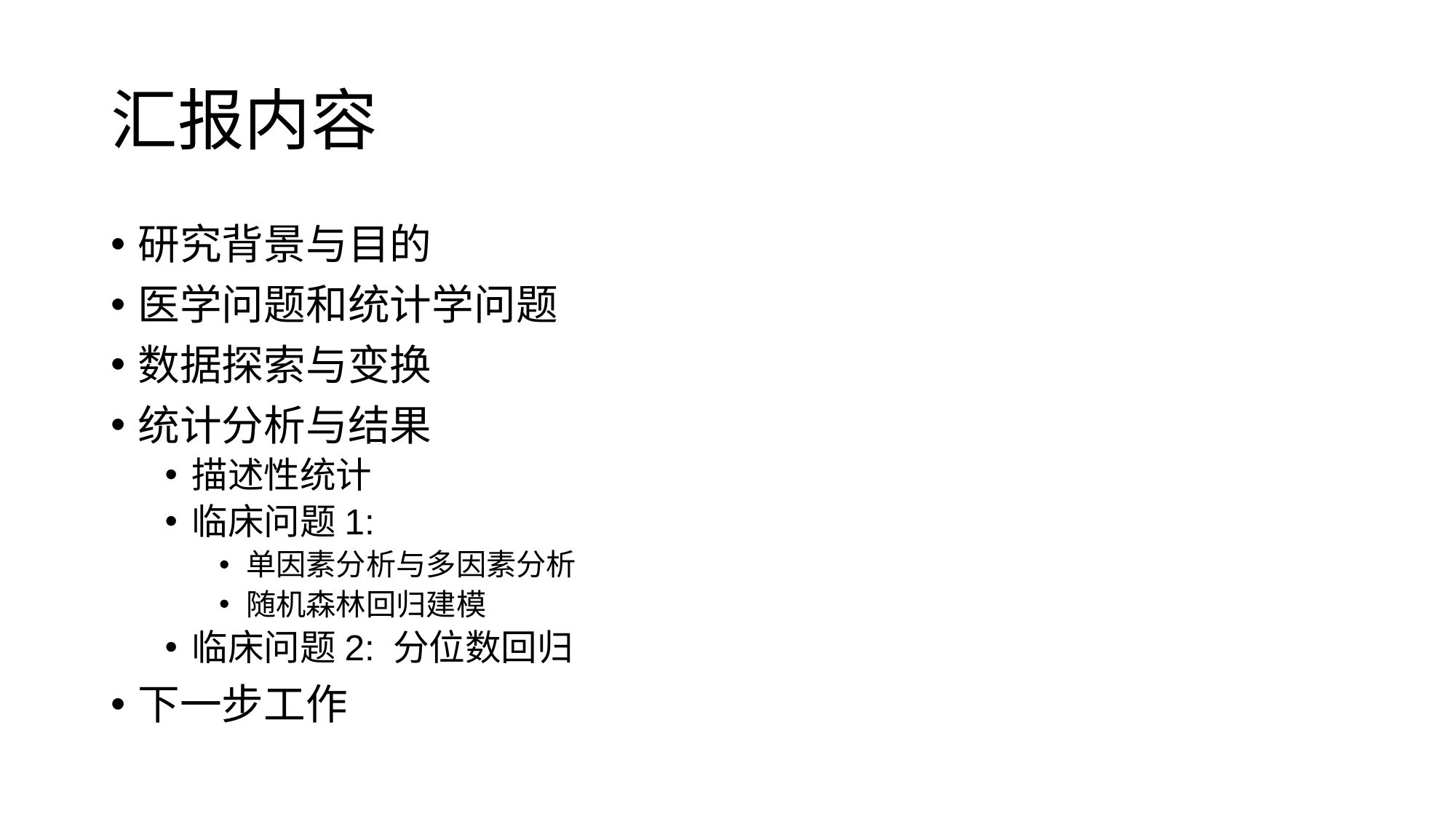

# 汇报内容
研究背景与目的
医学问题和统计学问题
数据探索与变换
统计分析与结果
描述性统计
临床问题1:
单因素分析与多因素分析
随机森林回归建模
临床问题2: 分位数回归
下一步工作